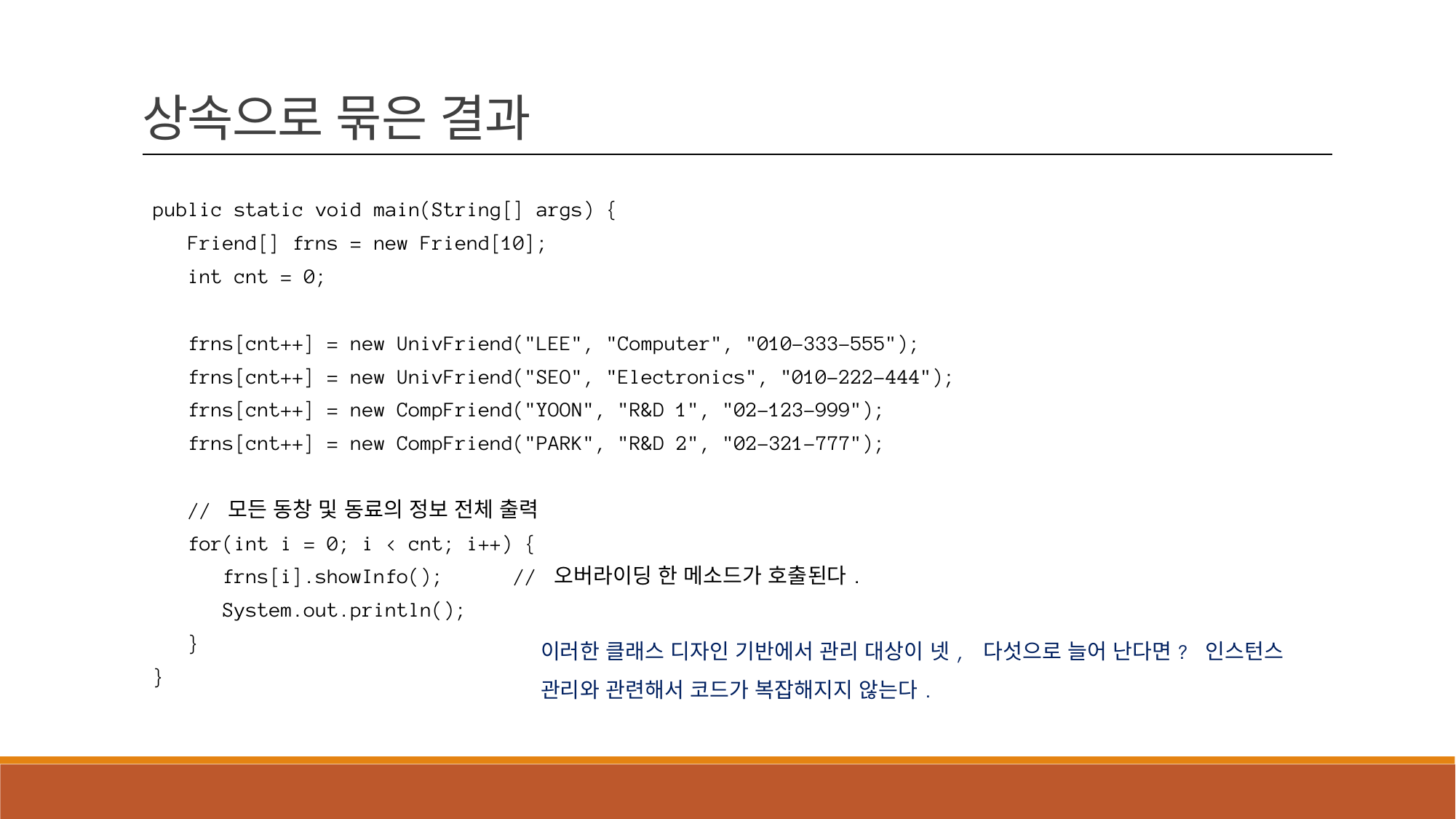

상속으로 묶은 결과
public static void main(String[] args) {
   Friend[] frns = new Friend[10];
   int cnt = 0;

   frns[cnt++] = new UnivFriend("LEE", "Computer", "010-333-555");
   frns[cnt++] = new UnivFriend("SEO", "Electronics", "010-222-444");
   frns[cnt++] = new CompFriend("YOON", "R&D 1", "02-123-999");
   frns[cnt++] = new CompFriend("PARK", "R&D 2", "02-321-777");

   // 모든 동창 및 동료의 정보 전체 출력
   for(int i = 0; i < cnt; i++) {
      frns[i].showInfo();      // 오버라이딩 한 메소드가 호출된다.
      System.out.println();
   }
}
이러한 클래스 디자인 기반에서 관리 대상이 넷, 다섯으로 늘어 난다면? 인스턴스 관리와 관련해서 코드가 복잡해지지 않는다.